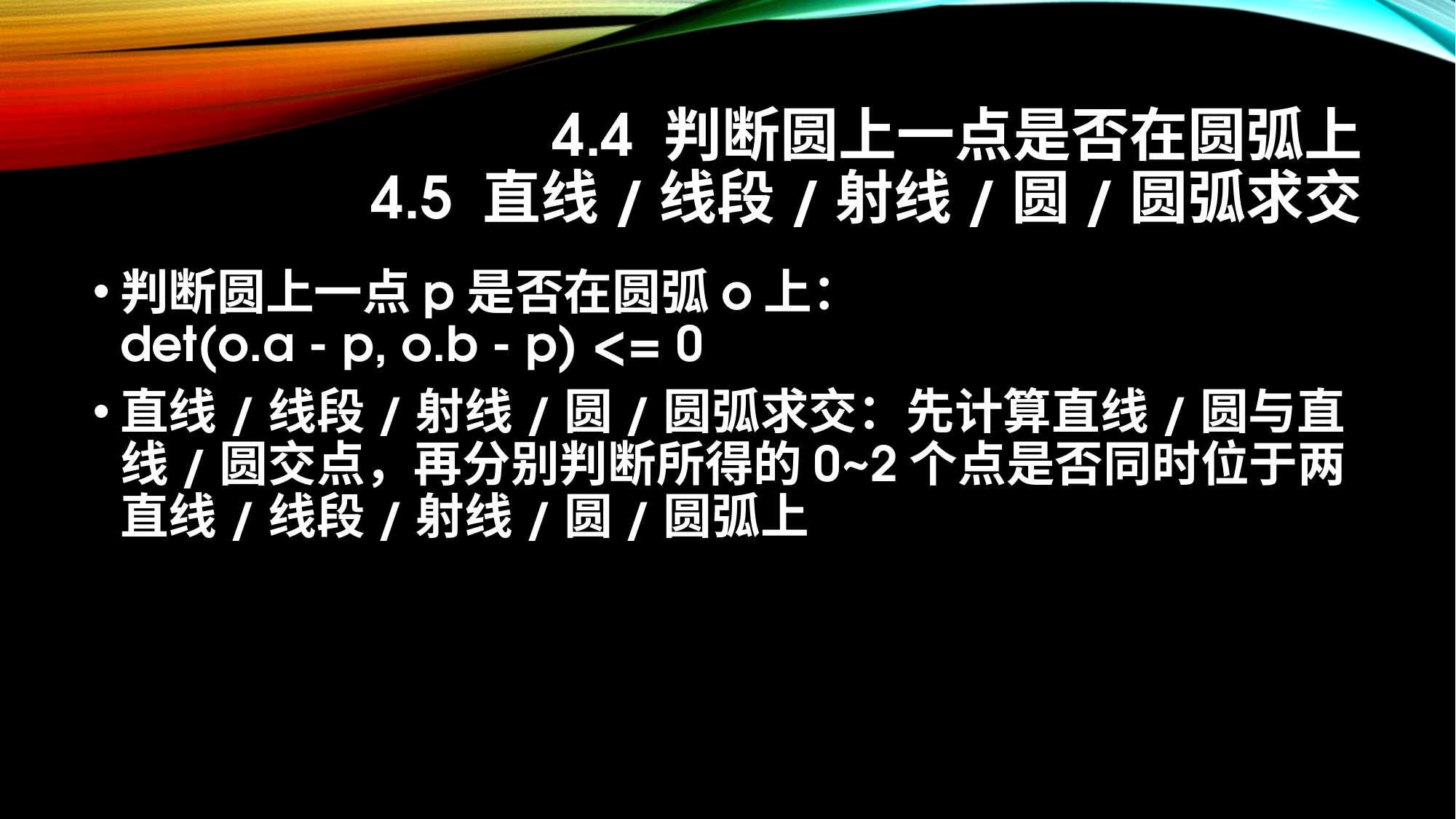

# 4.4 判断圆上一点是否在圆弧上 4.5 直线/线段/射线/圆/圆弧求交
判断圆上一点p是否在圆弧o上：
det(o.a - p, o.b - p) <= 0
直线/线段/射线/圆/圆弧求交：先计算直线/圆与直线/圆交点，再分别判断所得的0~2个点是否同时位于两直线/线段/射线/圆/圆弧上